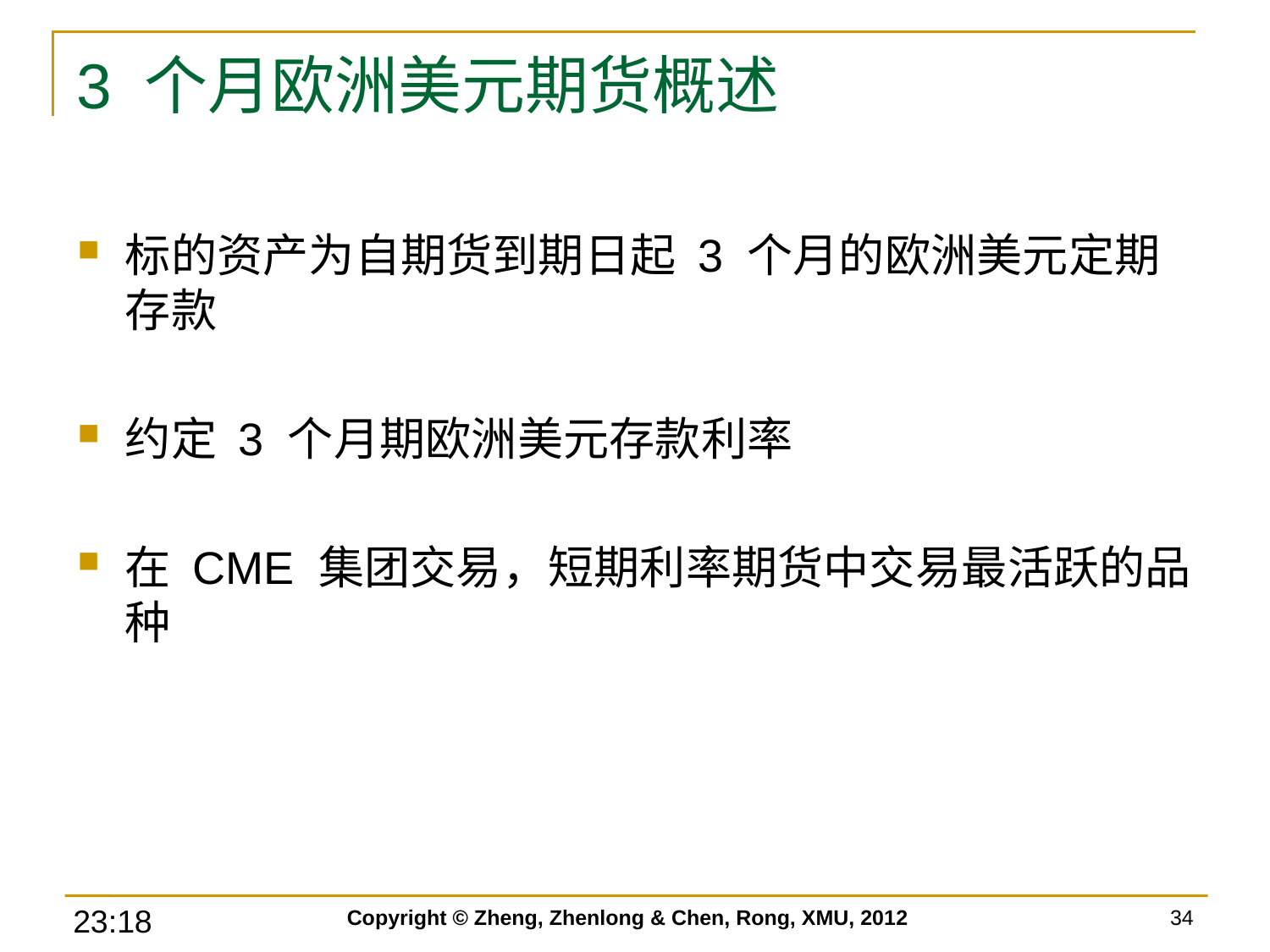

# 3 个月欧洲美元期货概述

标的资产为自期货到期日起 3 个月的欧洲美元定期存款

约定 3 个月期欧洲美元存款利率

在 CME 集团交易，短期利率期货中交易最活跃的品种
Copyright © Zheng, Zhenlong & Chen, Rong, XMU, 2012
34